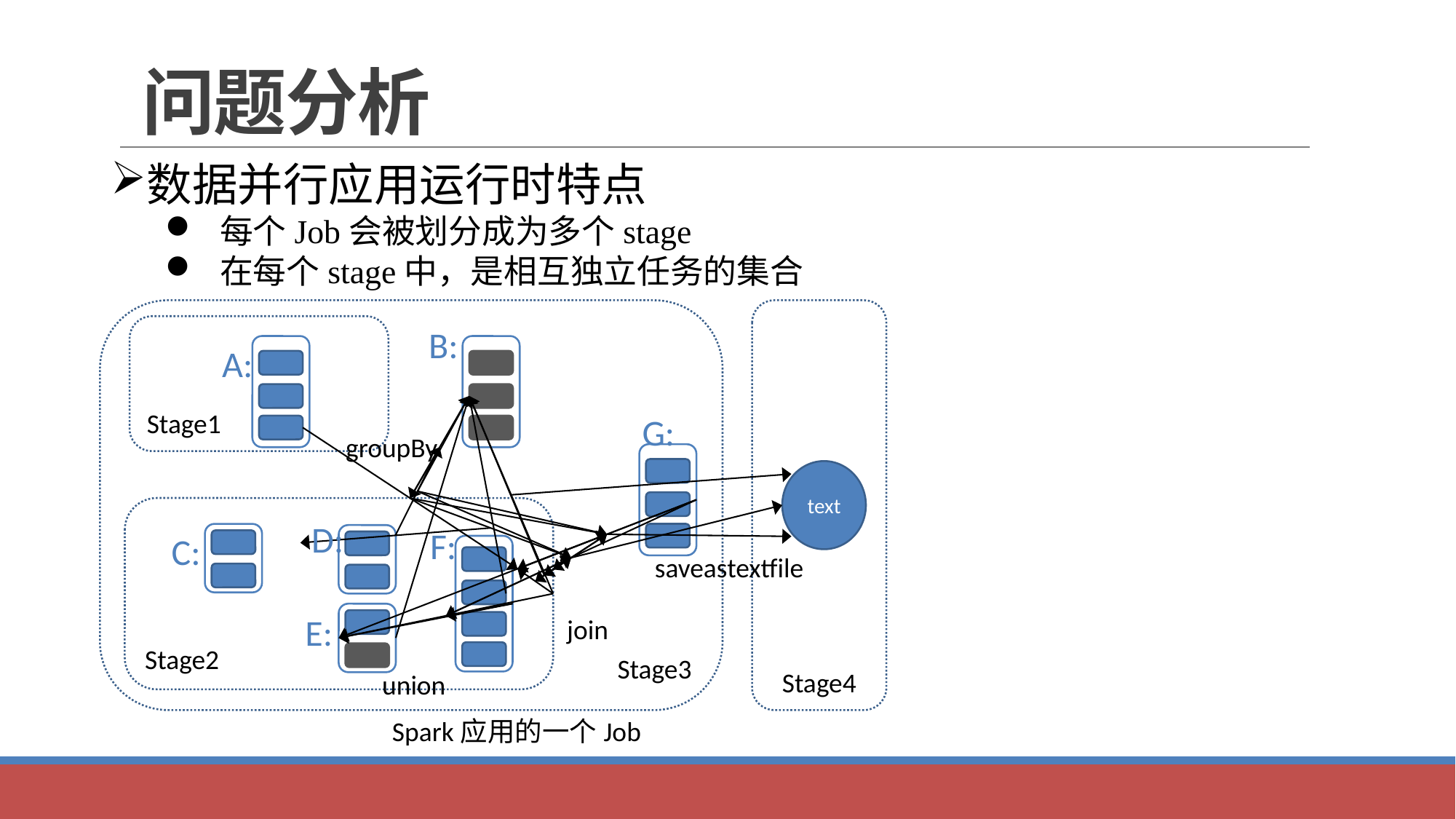

# 问题分析
数据并行应用运行时特点
每个Job会被划分成为多个stage
在每个stage中，是相互独立任务的集合
Stage3
Stage4
Stage1
B:
A:

G:
groupBy

text
Stage2
D:
F:
C:

saveastextfile

E:
join
union
Spark应用的一个Job